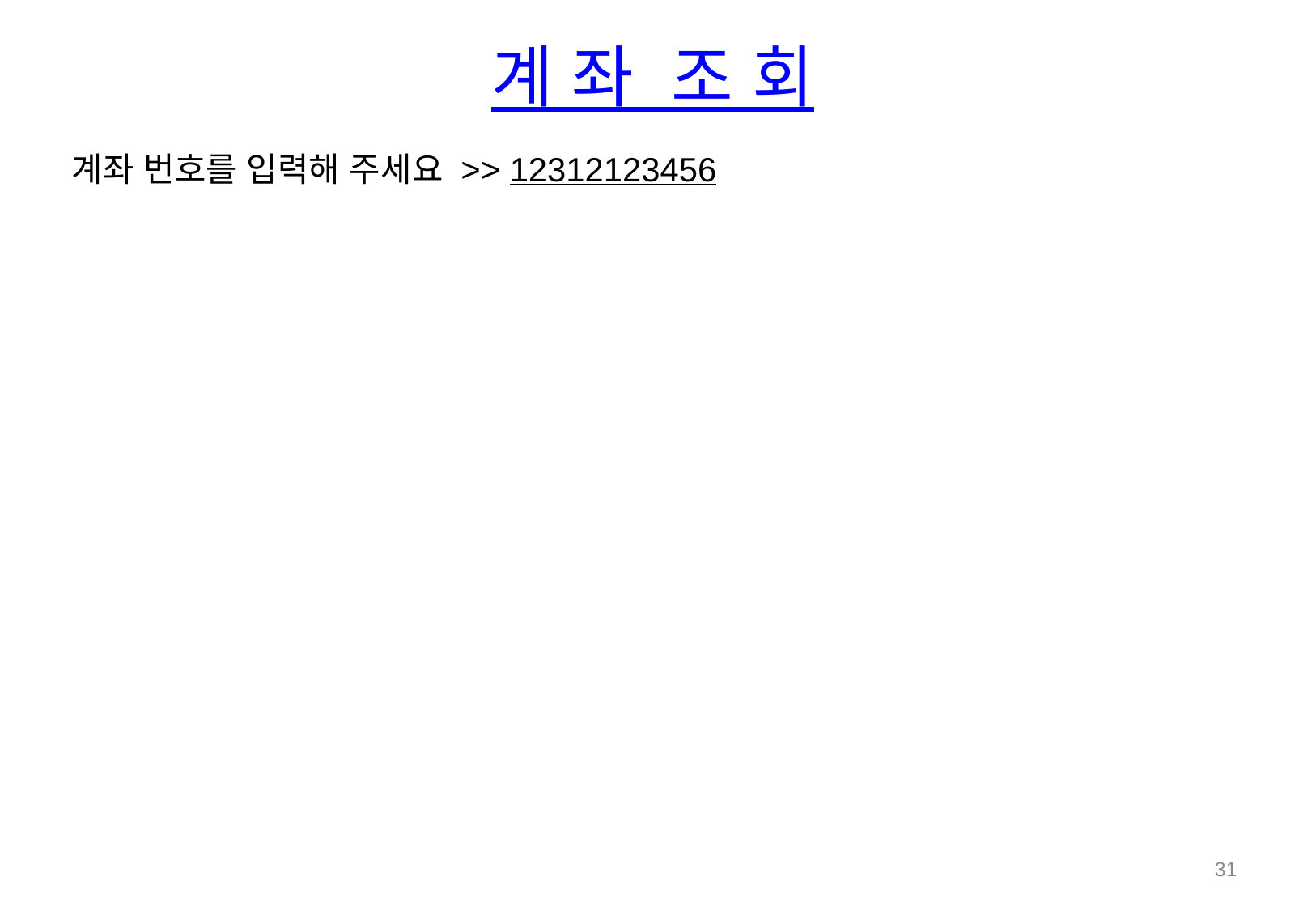

계 좌  조 회
계좌 번호를 입력해 주세요 >> 12312123456

31